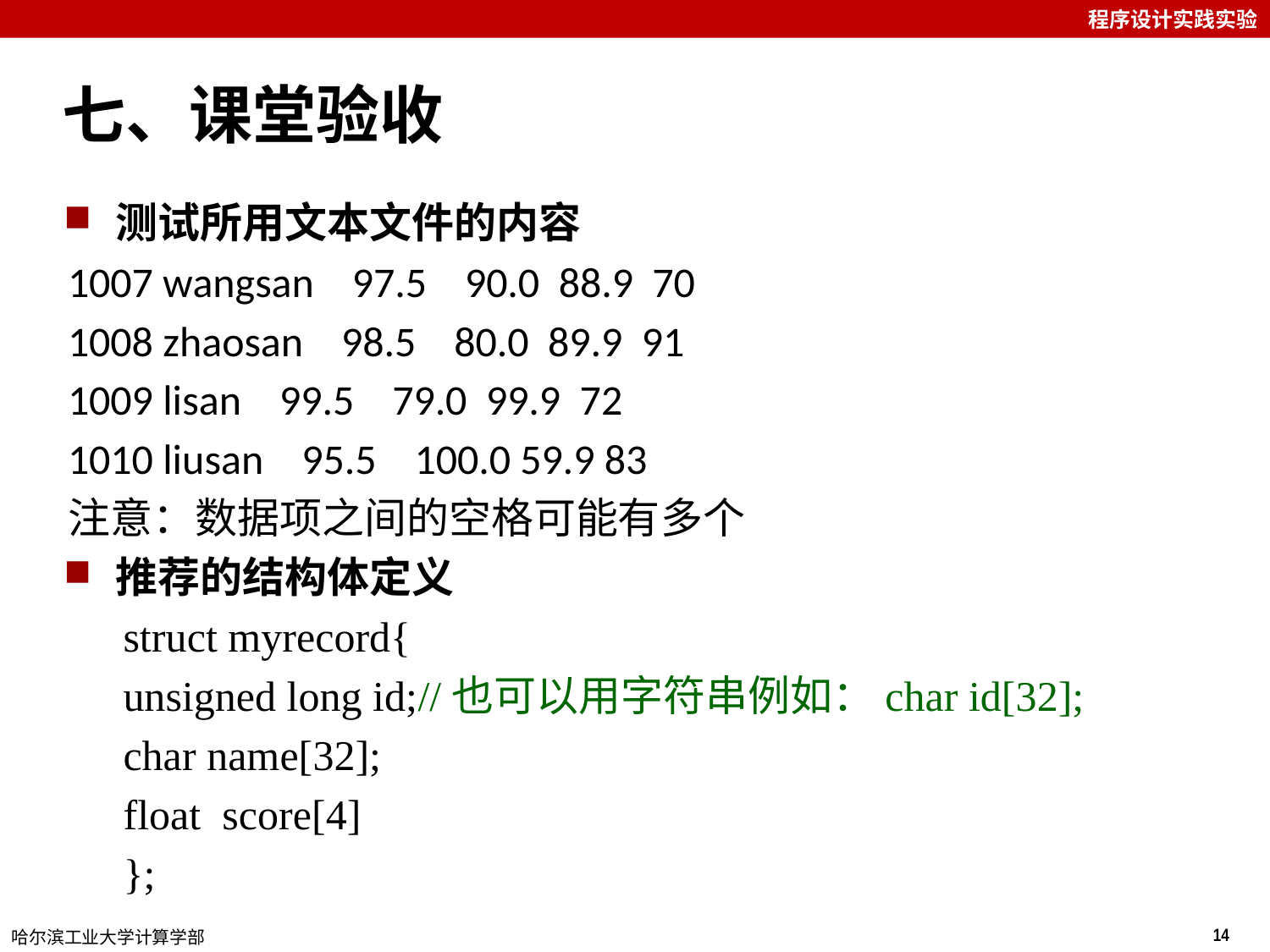

# 七、课堂验收
测试所用文本文件的内容
1007 wangsan    97.5    90.0  88.9  70
1008 zhaosan    98.5    80.0  89.9  91
1009 lisan    99.5    79.0  99.9  72
1010 liusan    95.5    100.0 59.9 83
注意：数据项之间的空格可能有多个
推荐的结构体定义
struct myrecord{
unsigned long id;//也可以用字符串例如：char id[32];
char name[32];
float  score[4]
};